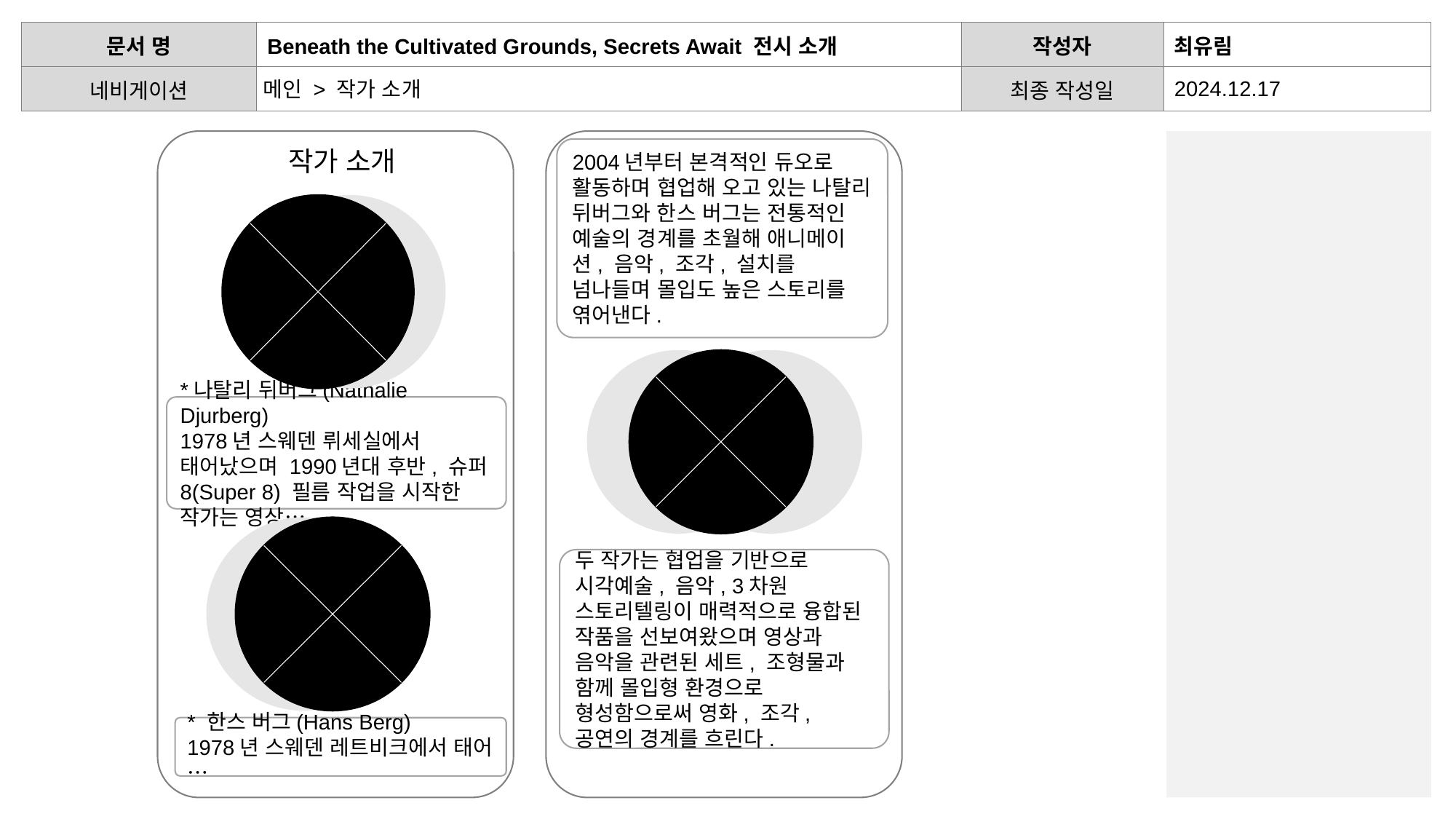

메인 > 작가 소개
작가 소개
2004년부터 본격적인 듀오로 활동하며 협업해 오고 있는 나탈리 뒤버그와 한스 버그는 전통적인 예술의 경계를 초월해 애니메이션, 음악, 조각, 설치를 넘나들며 몰입도 높은 스토리를 엮어낸다.

*나탈리 뒤버그(Nathalie Djurberg)
1978년 스웨덴 뤼세실에서 태어났으며 1990년대 후반, 슈퍼 8(Super 8) 필름 작업을 시작한 작가는 영상…

두 작가는 협업을 기반으로 시각예술, 음악, 3차원 스토리텔링이 매력적으로 융합된 작품을 선보여왔으며 영상과 음악을 관련된 세트, 조형물과 함께 몰입형 환경으로 형성함으로써 영화, 조각, 공연의 경계를 흐린다.
* 한스 버그(Hans Berg)
1978년 스웨덴 레트비크에서 태어…